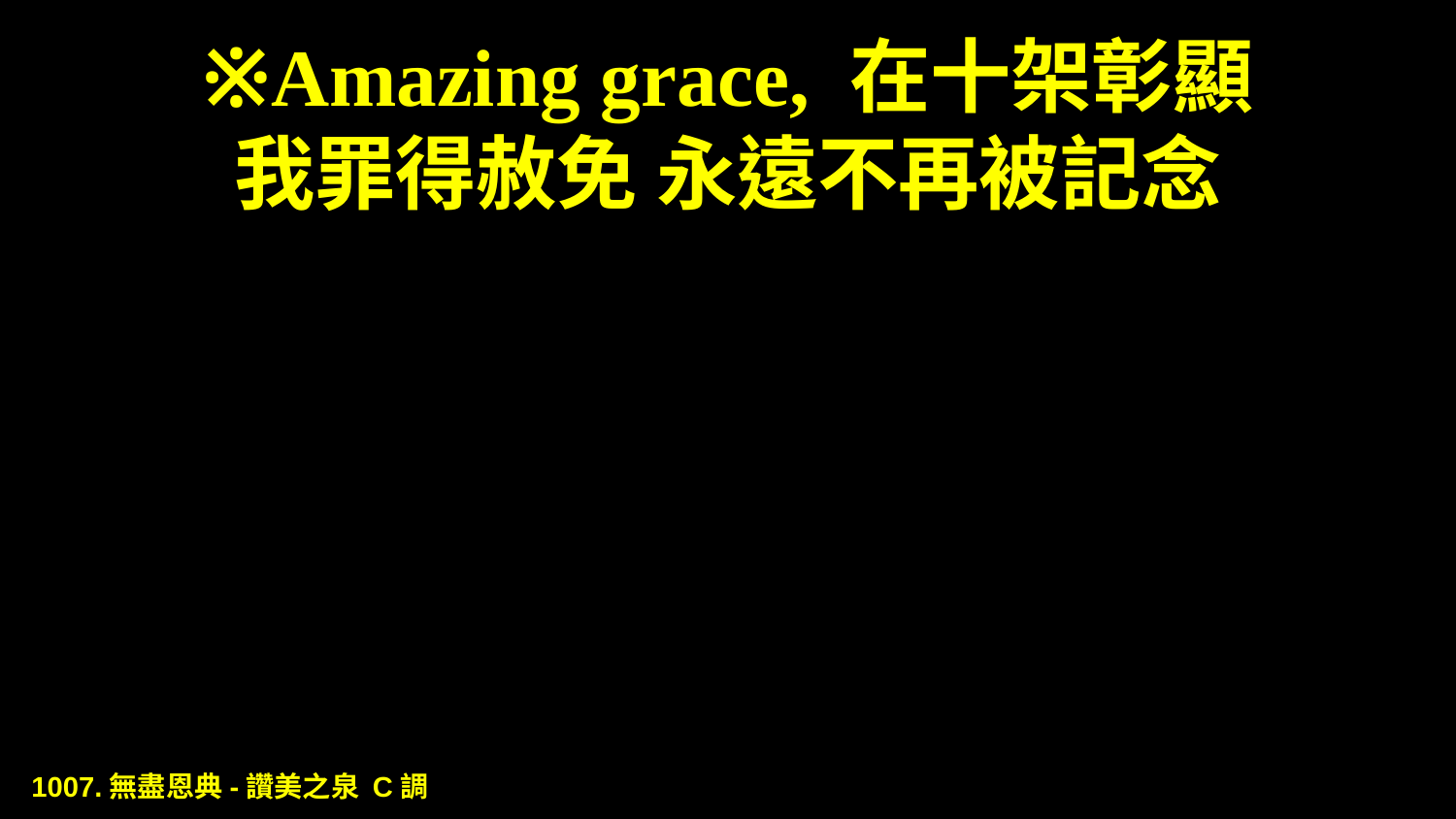

# ※Amazing grace, 在十架彰顯 我罪得赦免 永遠不再被記念
1007.無盡恩典-讚美之泉 C調